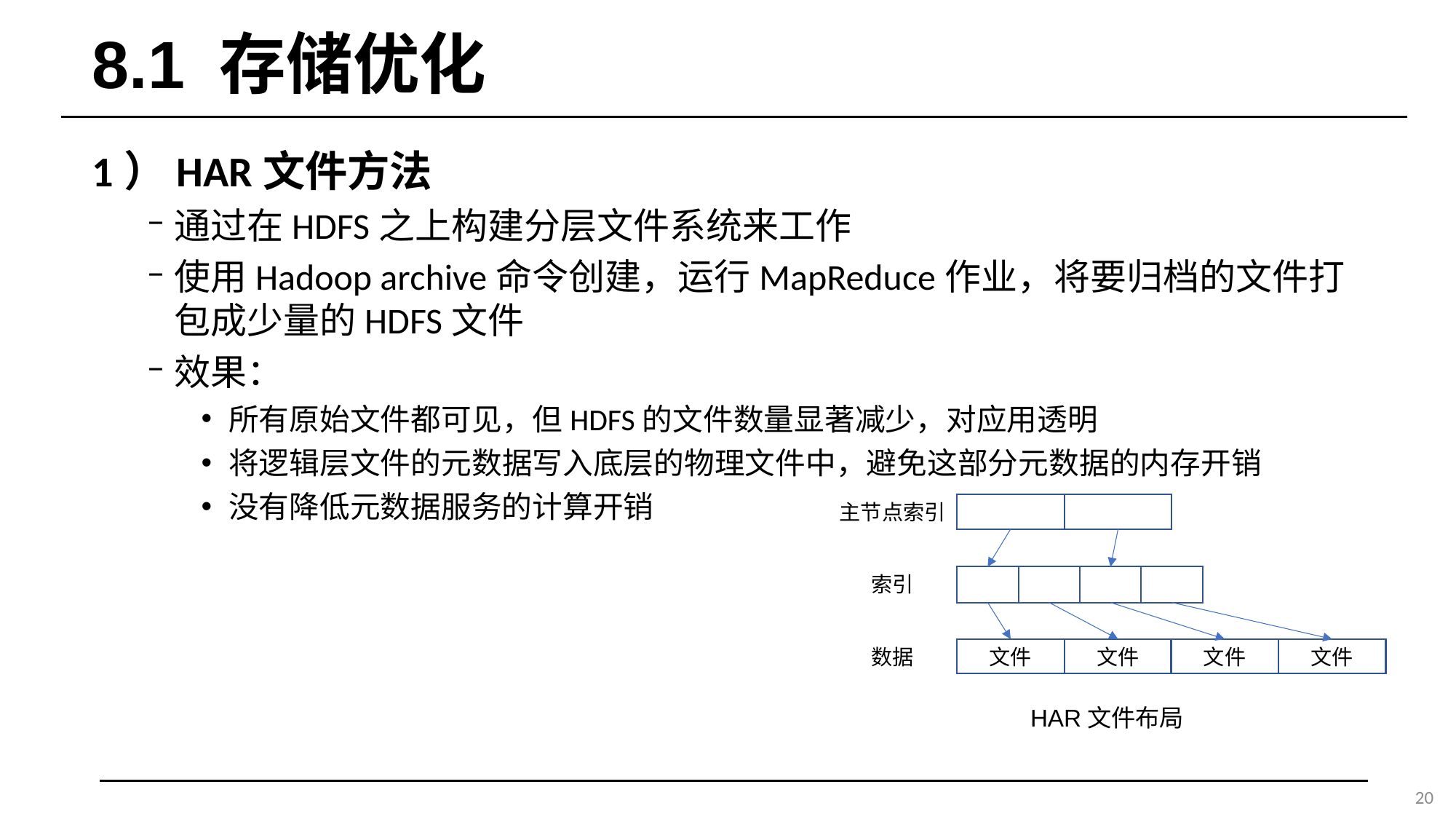

# 8.1 存储优化
1）HAR文件方法
通过在HDFS之上构建分层文件系统来工作
使用Hadoop archive命令创建，运行MapReduce作业，将要归档的文件打包成少量的HDFS文件
效果：
所有原始文件都可见，但HDFS的文件数量显著减少，对应用透明
将逻辑层文件的元数据写入底层的物理文件中，避免这部分元数据的内存开销
没有降低元数据服务的计算开销

主节点索引

索引

数据
文件
文件
文件
文件
HAR文件布局
20